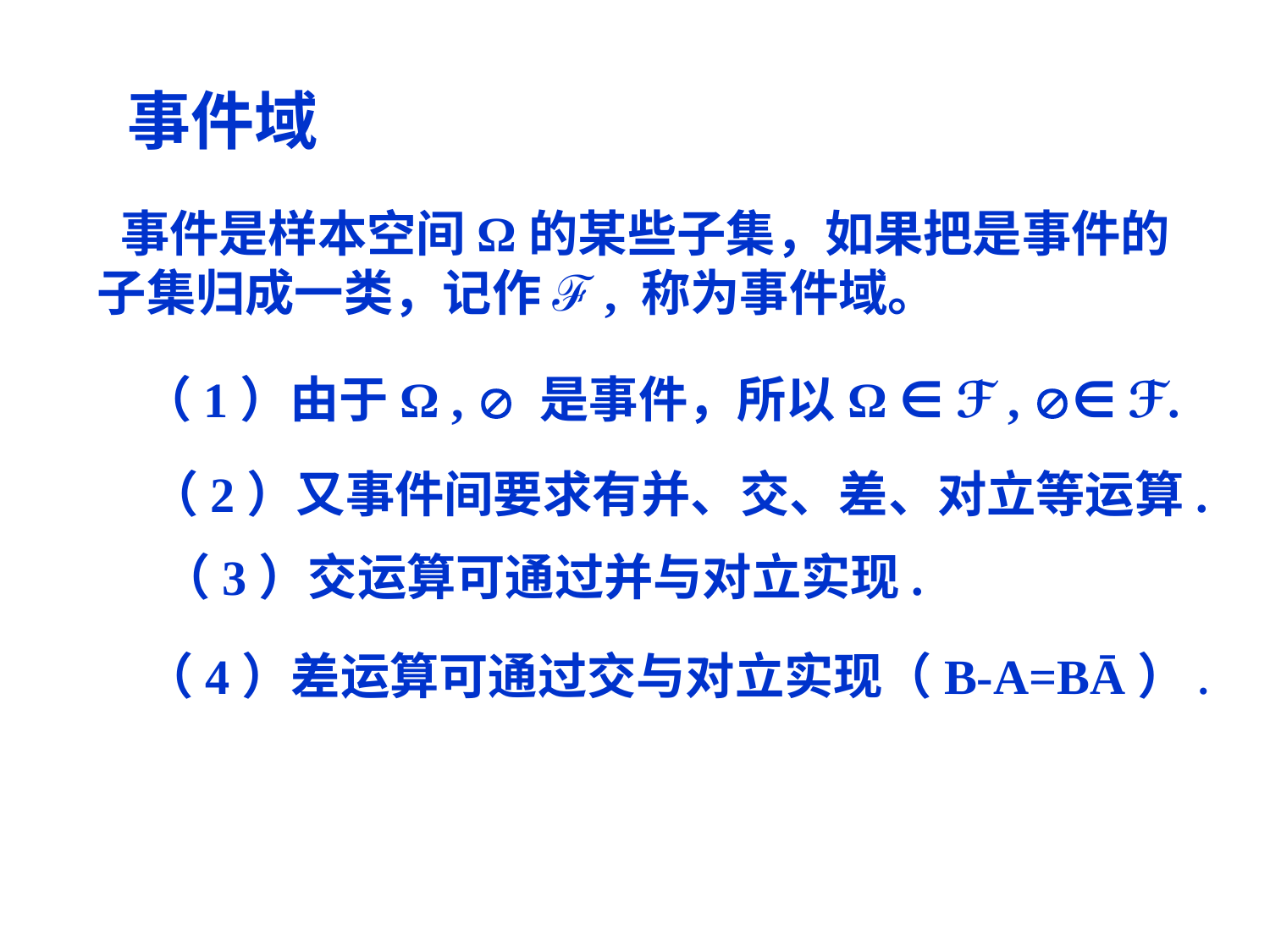

事件域
 事件是样本空间Ω的某些子集，如果把是事件的子集归成一类，记作 ℱ, 称为事件域。
（1）由于Ω , ∅ 是事件，所以Ω ∈ ℱ , ∅∈ ℱ.
（2）又事件间要求有并、交、差、对立等运算.
（3）交运算可通过并与对立实现.
（4）差运算可通过交与对立实现（B-A=BĀ）.